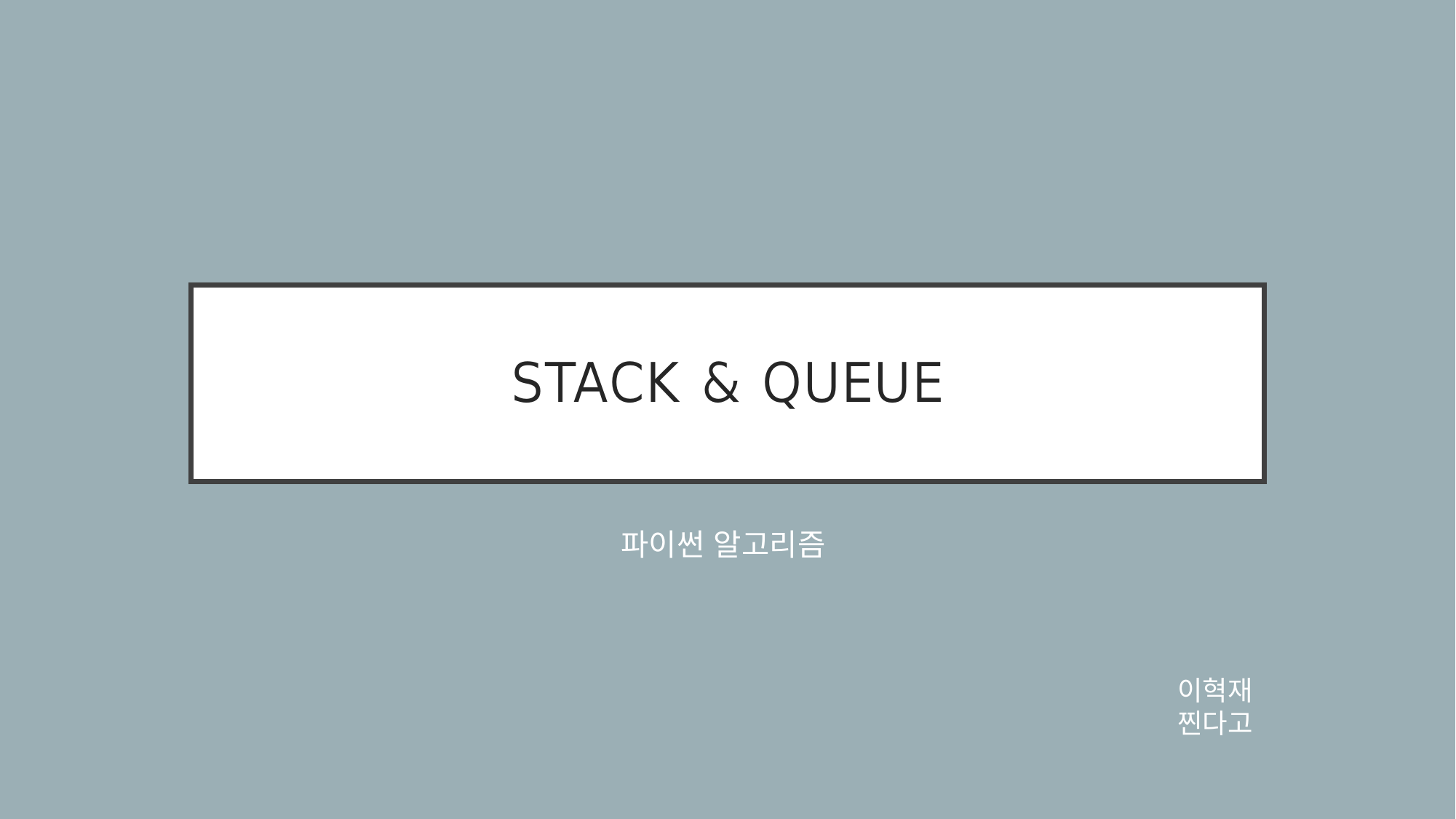

# Stack & Queue
파이썬 알고리즘
이혁재
찐다고